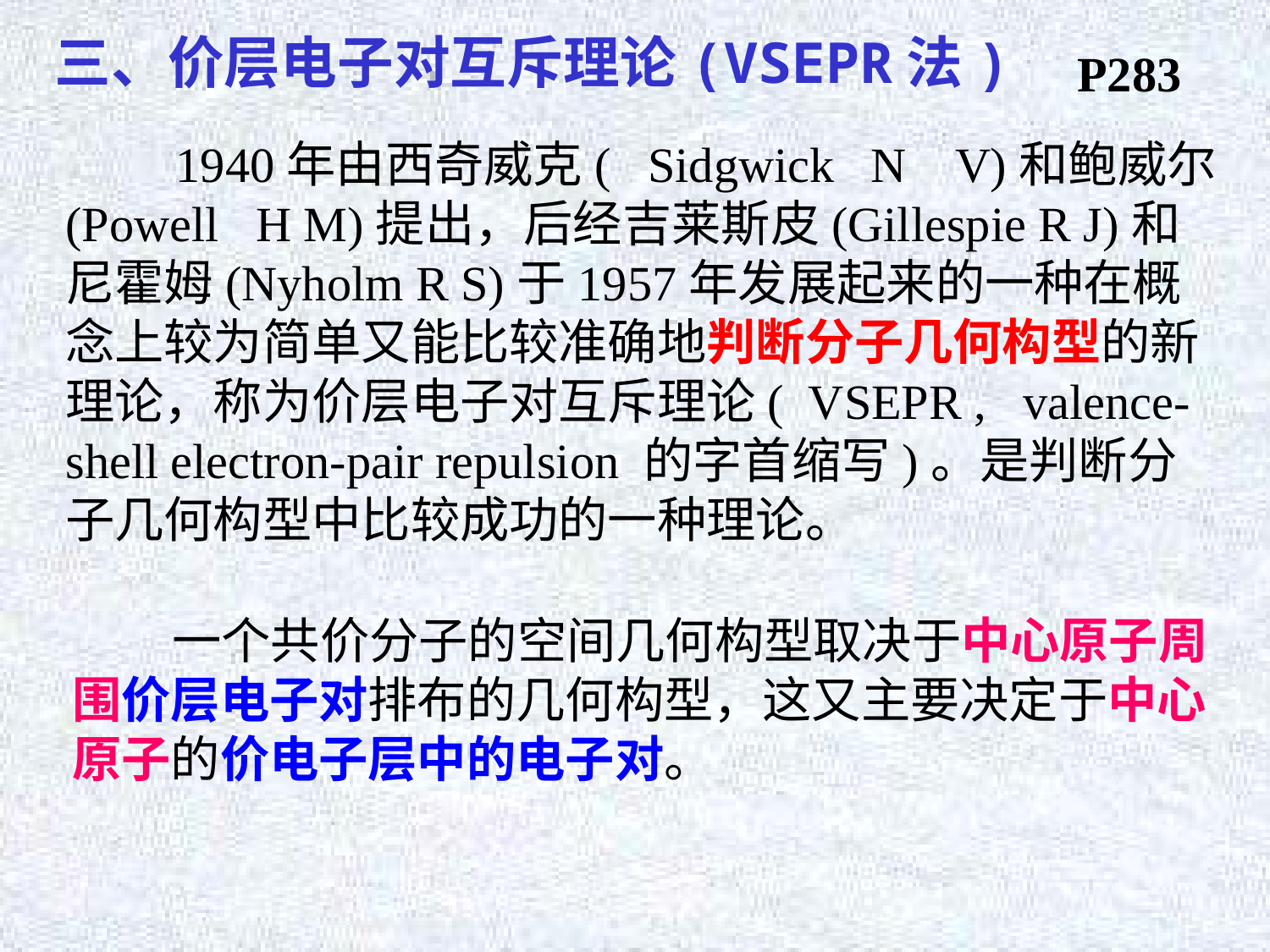

三、价层电子对互斥理论(VSEPR法)
P283
         1940年由西奇威克(   Sidgwick   N    V)和鲍威尔(Powell   H M)提出，后经吉莱斯皮(Gillespie R J)和尼霍姆(Nyholm R S)于1957年发展起来的一种在概念上较为简单又能比较准确地判断分子几何构型的新理论，称为价层电子对互斥理论(  VSEPR ,   valence-shell electron-pair repulsion 的字首缩写)。是判断分子几何构型中比较成功的一种理论。
        一个共价分子的空间几何构型取决于中心原子周围价层电子对排布的几何构型，这又主要决定于中心原子的价电子层中的电子对。